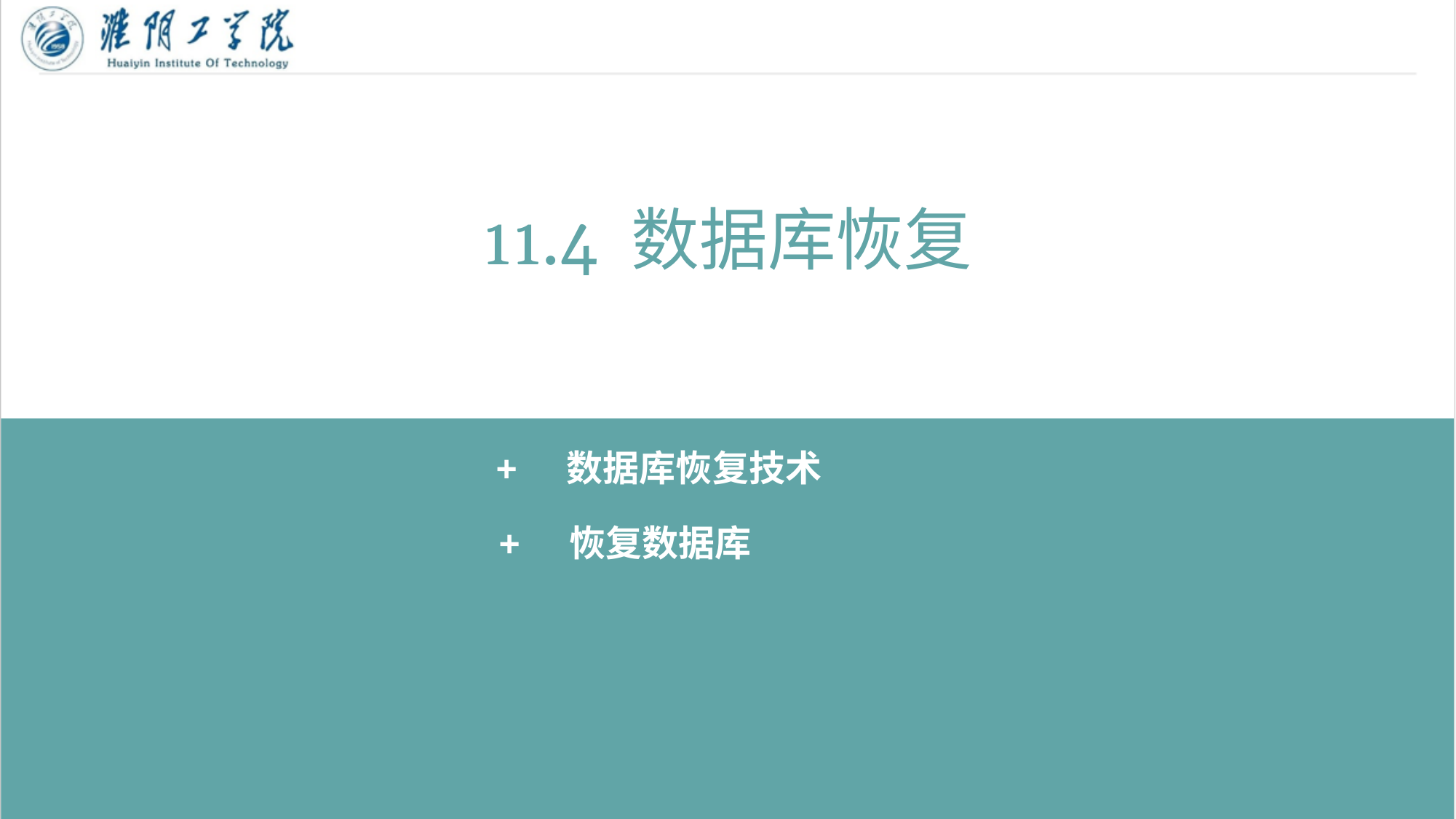

11.4 数据库恢复
   +    数据库恢复技术
+    恢复数据库

7